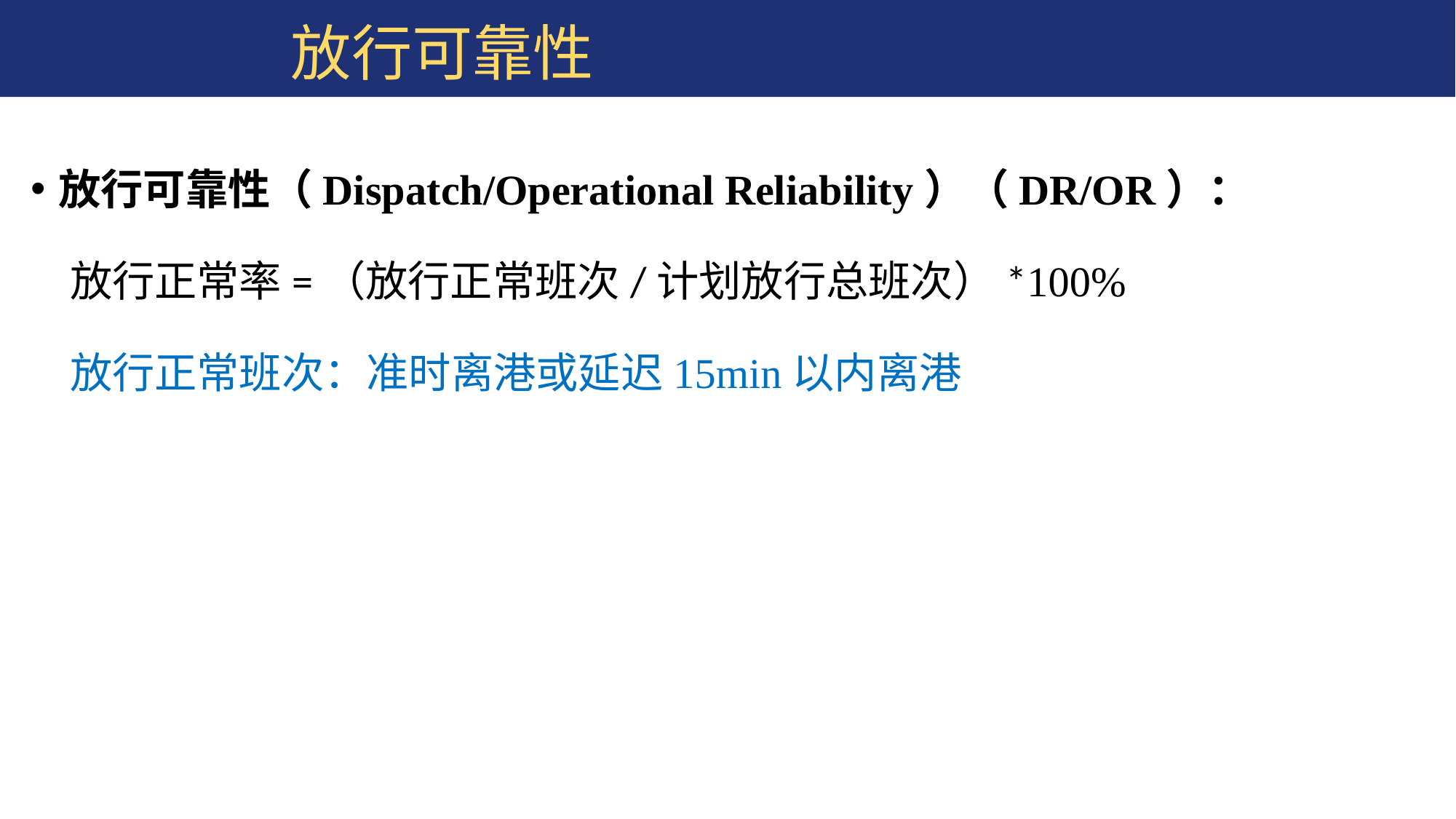

# 放行可靠性
放行可靠性（Dispatch/Operational Reliability）（DR/OR）：
   放行正常率=（放行正常班次/计划放行总班次）*100%
   放行正常班次：准时离港或延迟15min以内离港